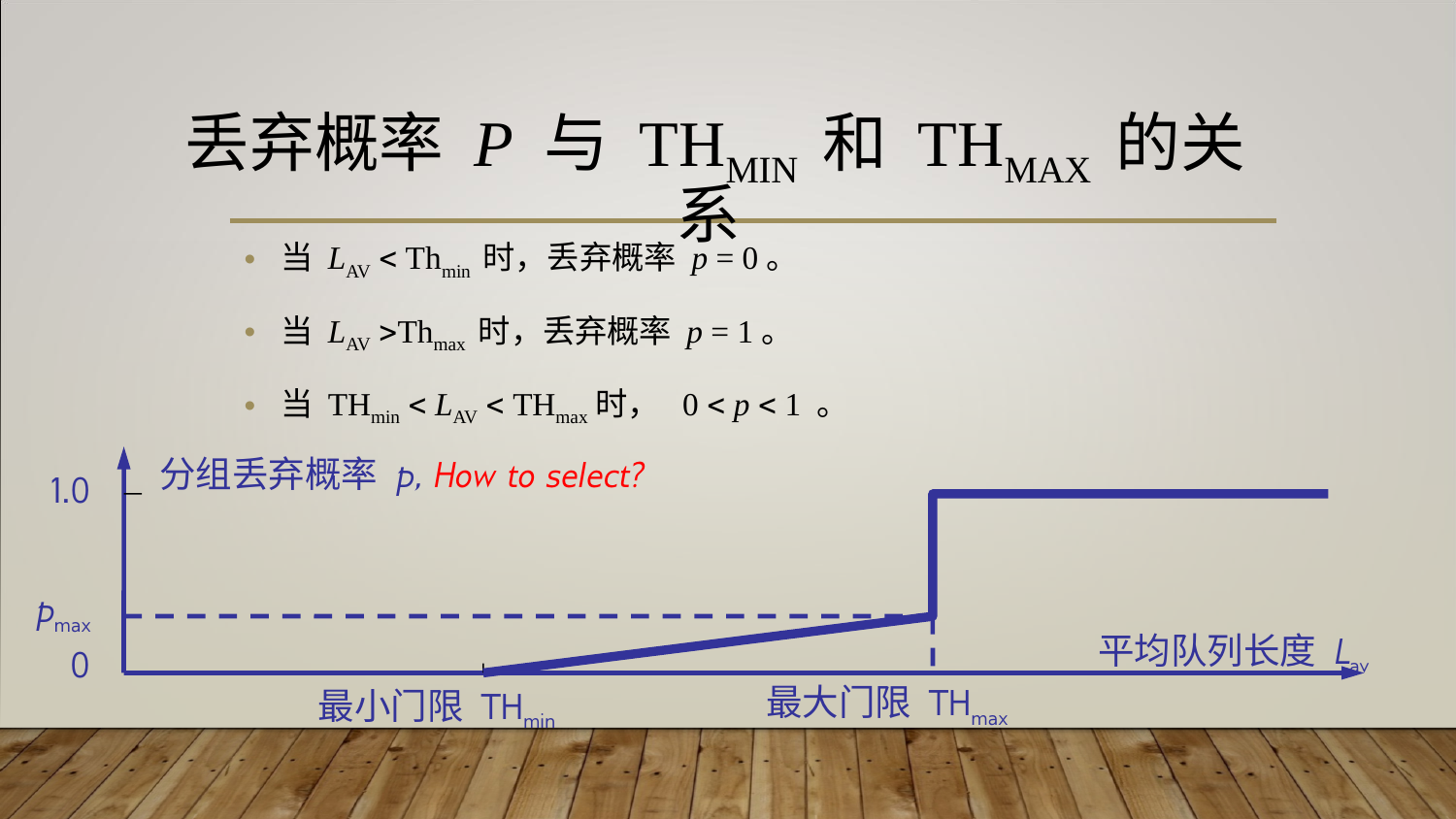

# 丢弃概率 p 与 THmin 和 Thmax 的关系
当 LAV < Thmin 时，丢弃概率 p = 0。
当 LAV >Thmax 时，丢弃概率 p = 1。
当 THmin < LAV < THmax时，  0 < p < 1 。
分组丢弃概率 p, How to select?
1.0

pmax

平均队列长度 Lav
0

最大门限 THmax

最小门限 THmin